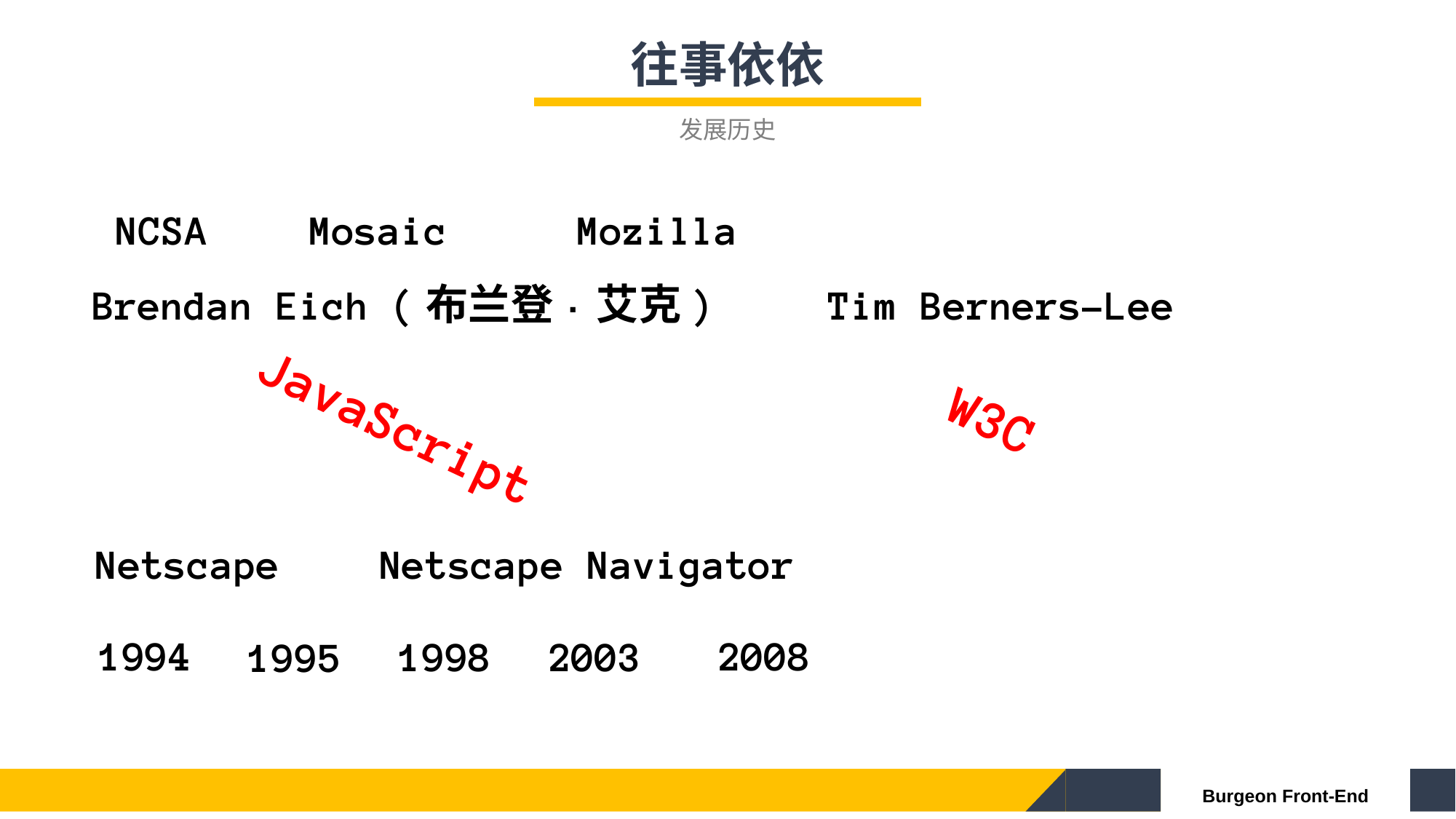

往事依依
发展历史
NCSA
Mosaic
Mozilla
Brendan Eich (布兰登·艾克)
Tim Berners-Lee
W3C
JavaScript
Netscape
Netscape Navigator
1994
2008
1998
2003
1995
Burgeon Front-End